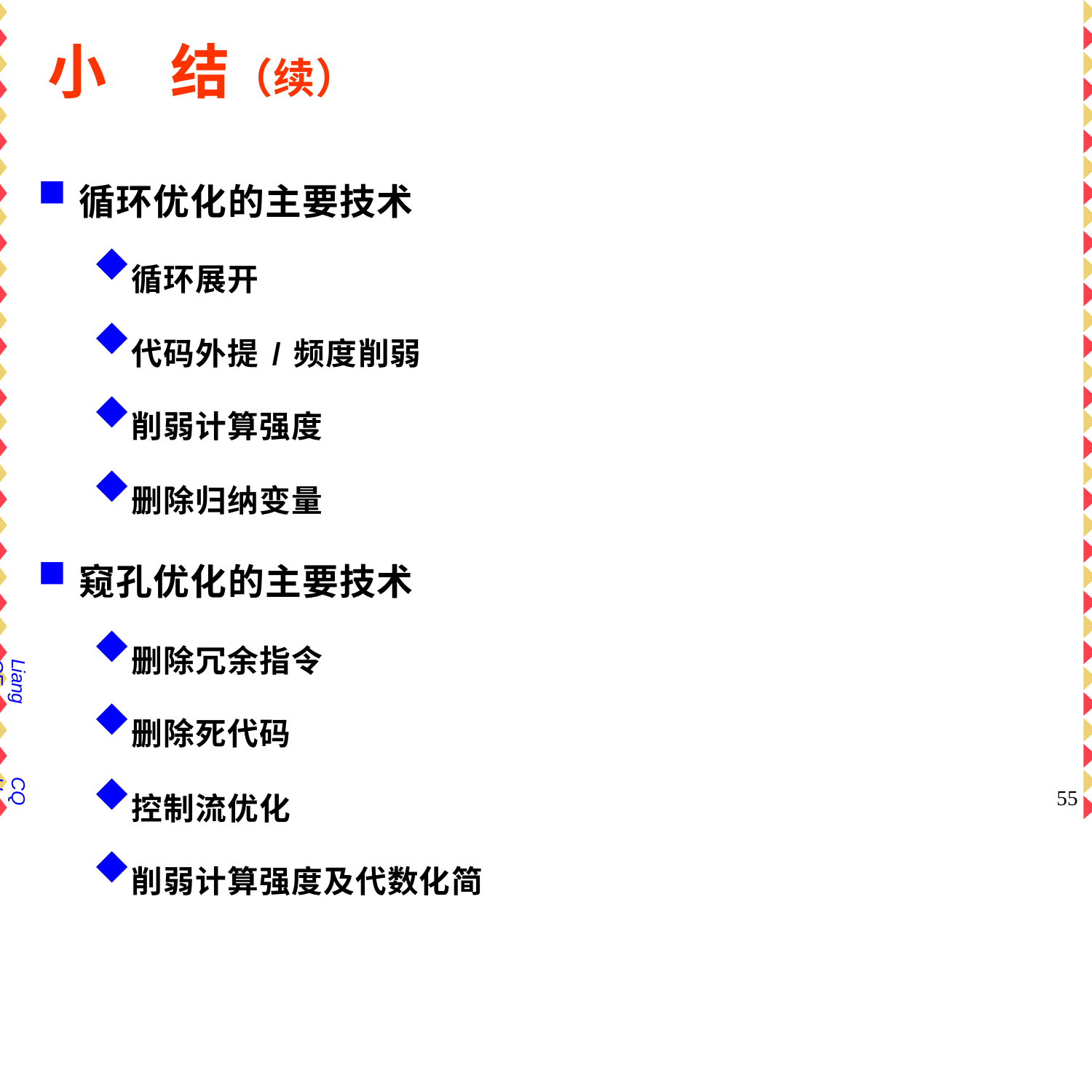

# 小	结（续）
循环优化的主要技术
循环展开
代码外提/频度削弱
削弱计算强度
删除归纳变量
窥孔优化的主要技术
删除冗余指令
删除死代码
控制流优化
削弱计算强度及代数化简
Liang GE
CQU
55